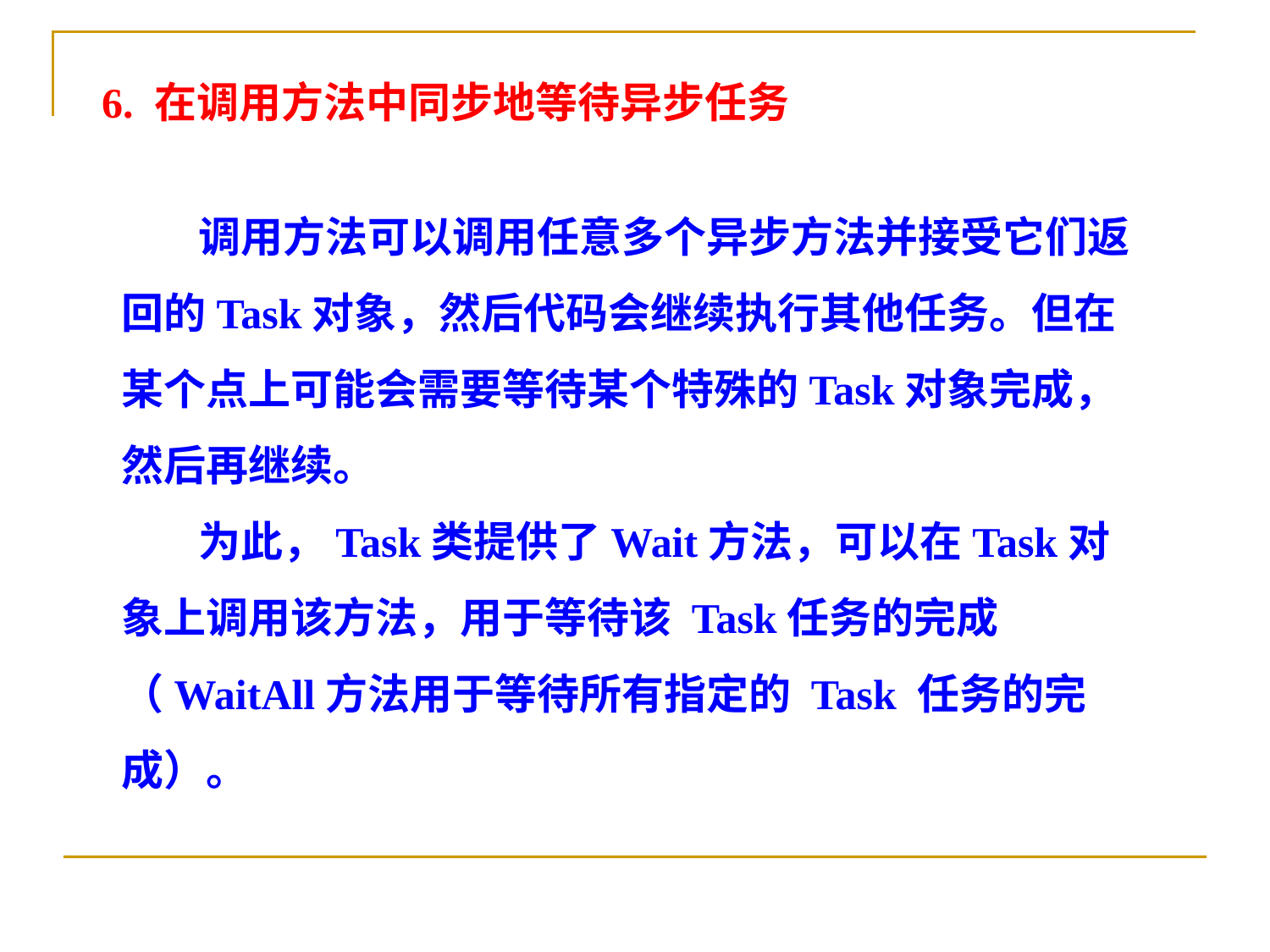

6. 在调用方法中同步地等待异步任务
       调用方法可以调用任意多个异步方法并接受它们返回的Task对象，然后代码会继续执行其他任务。但在某个点上可能会需要等待某个特殊的Task对象完成，然后再继续。
       为此，Task类提供了Wait方法，可以在Task对象上调用该方法，用于等待该 Task任务的完成（WaitAll方法用于等待所有指定的 Task 任务的完成）。